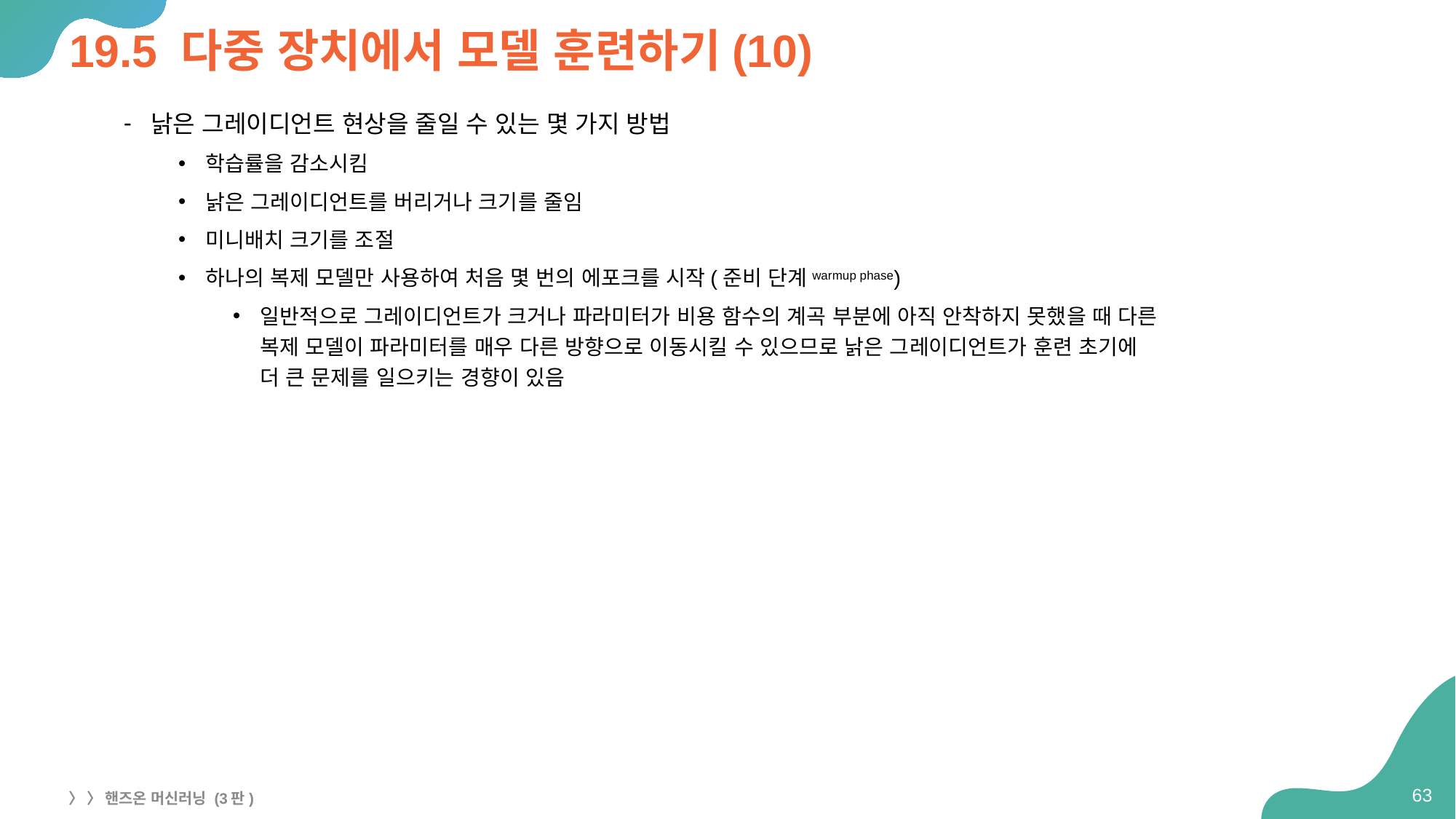

# 19.5 다중 장치에서 모델 훈련하기(10)
낡은 그레이디언트 현상을 줄일 수 있는 몇 가지 방법
학습률을 감소시킴
낡은 그레이디언트를 버리거나 크기를 줄임
미니배치 크기를 조절
하나의 복제 모델만 사용하여 처음 몇 번의 에포크를 시작(준비 단계warmup phase)
일반적으로 그레이디언트가 크거나 파라미터가 비용 함수의 계곡 부분에 아직 안착하지 못했을 때 다른
복제 모델이 파라미터를 매우 다른 방향으로 이동시킬 수 있으므로 낡은 그레이디언트가 훈련 초기에
더 큰 문제를 일으키는 경향이 있음

63
〉 〉 핸즈온 머신러닝 (3판)